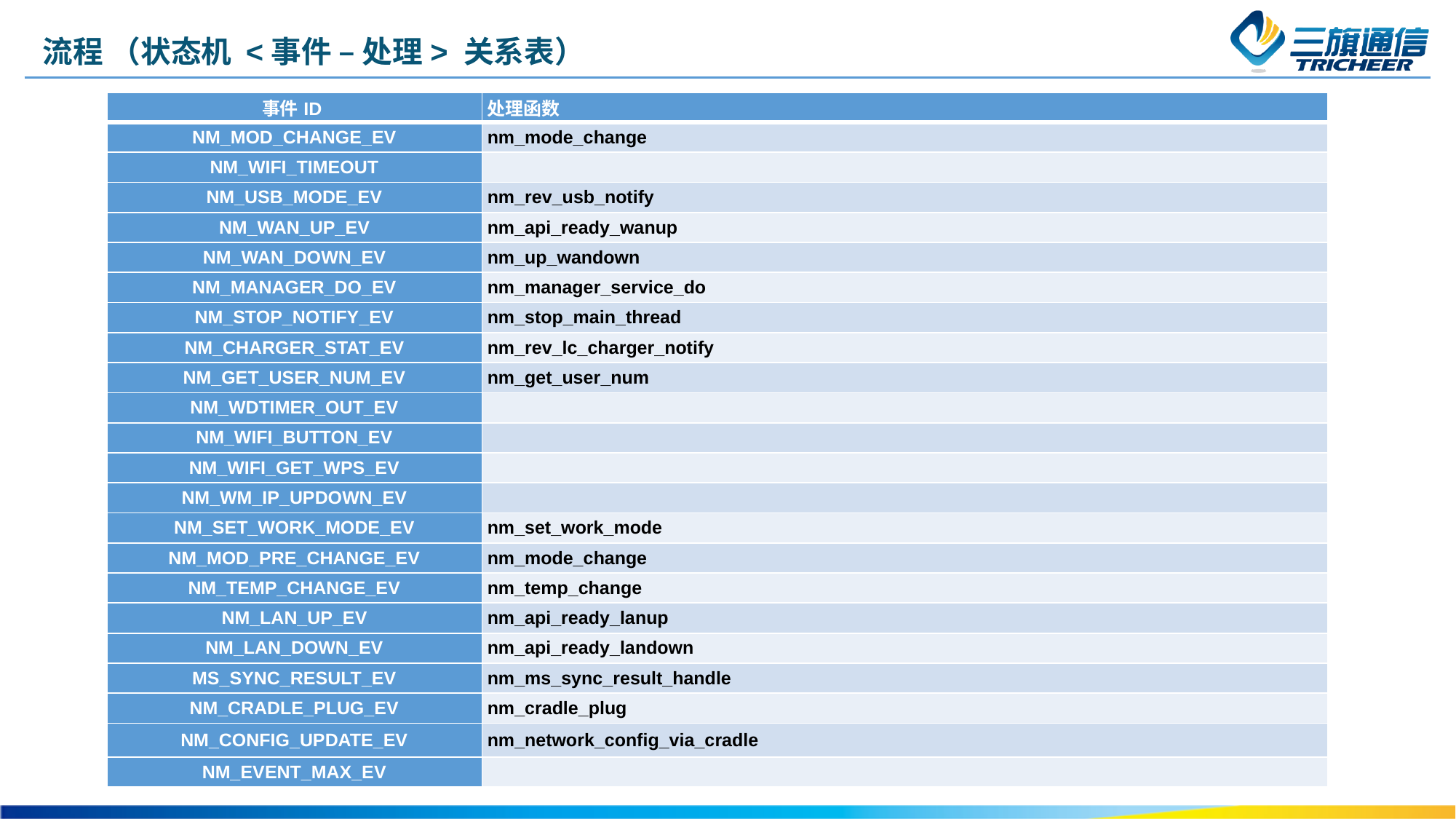

流程 （状态机 <事件 – 处理> 关系表）
| 事件ID | 处理函数 |
| --- | --- |
| NM\_MOD\_CHANGE\_EV | nm\_mode\_change |
| NM\_WIFI\_TIMEOUT |  |
| NM\_USB\_MODE\_EV | nm\_rev\_usb\_notify |
| NM\_WAN\_UP\_EV | nm\_api\_ready\_wanup |
| NM\_WAN\_DOWN\_EV | nm\_up\_wandown |
| NM\_MANAGER\_DO\_EV | nm\_manager\_service\_do |
| NM\_STOP\_NOTIFY\_EV | nm\_stop\_main\_thread |
| NM\_CHARGER\_STAT\_EV | nm\_rev\_lc\_charger\_notify |
| NM\_GET\_USER\_NUM\_EV | nm\_get\_user\_num |
| NM\_WDTIMER\_OUT\_EV |  |
| NM\_WIFI\_BUTTON\_EV |  |
| NM\_WIFI\_GET\_WPS\_EV |  |
| NM\_WM\_IP\_UPDOWN\_EV |  |
| NM\_SET\_WORK\_MODE\_EV | nm\_set\_work\_mode |
| NM\_MOD\_PRE\_CHANGE\_EV | nm\_mode\_change |
| NM\_TEMP\_CHANGE\_EV | nm\_temp\_change |
| NM\_LAN\_UP\_EV | nm\_api\_ready\_lanup |
| NM\_LAN\_DOWN\_EV | nm\_api\_ready\_landown |
| MS\_SYNC\_RESULT\_EV | nm\_ms\_sync\_result\_handle |
| NM\_CRADLE\_PLUG\_EV | nm\_cradle\_plug |
| NM\_CONFIG\_UPDATE\_EV | nm\_network\_config\_via\_cradle |
| NM\_EVENT\_MAX\_EV |  |